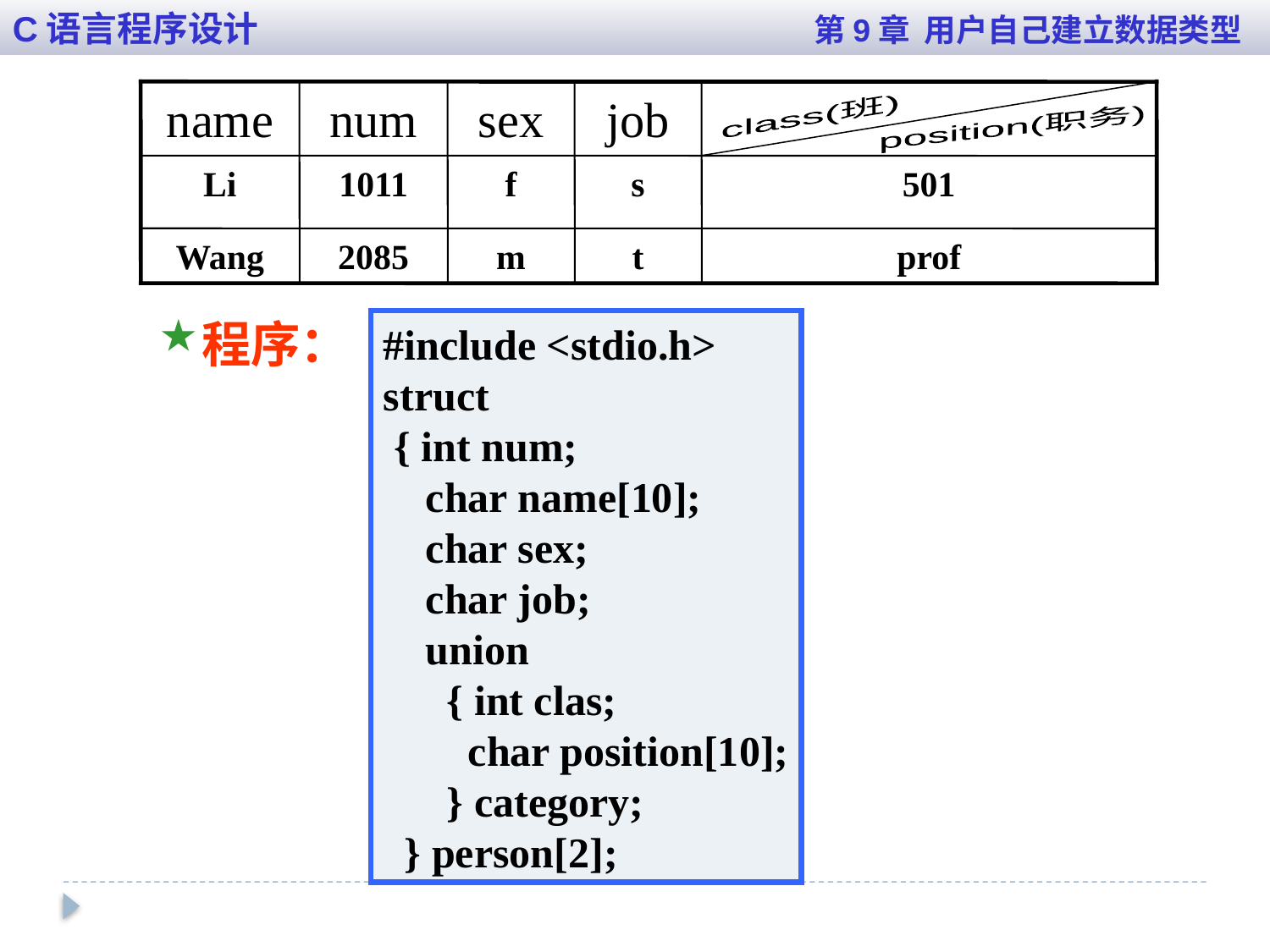

C语言程序设计                                                                     第9章  用户自己建立数据类型

name

num

sex

job

class(班)
position(职务)
Li

1011
f
s
501
Wang

2085
m
t
prof

程序：
#include <stdio.h>
struct
 { int num;
    char name[10];
    char sex;
    char job;
    union
      { int clas;
        char position[10];
      } category;
  } person[2];